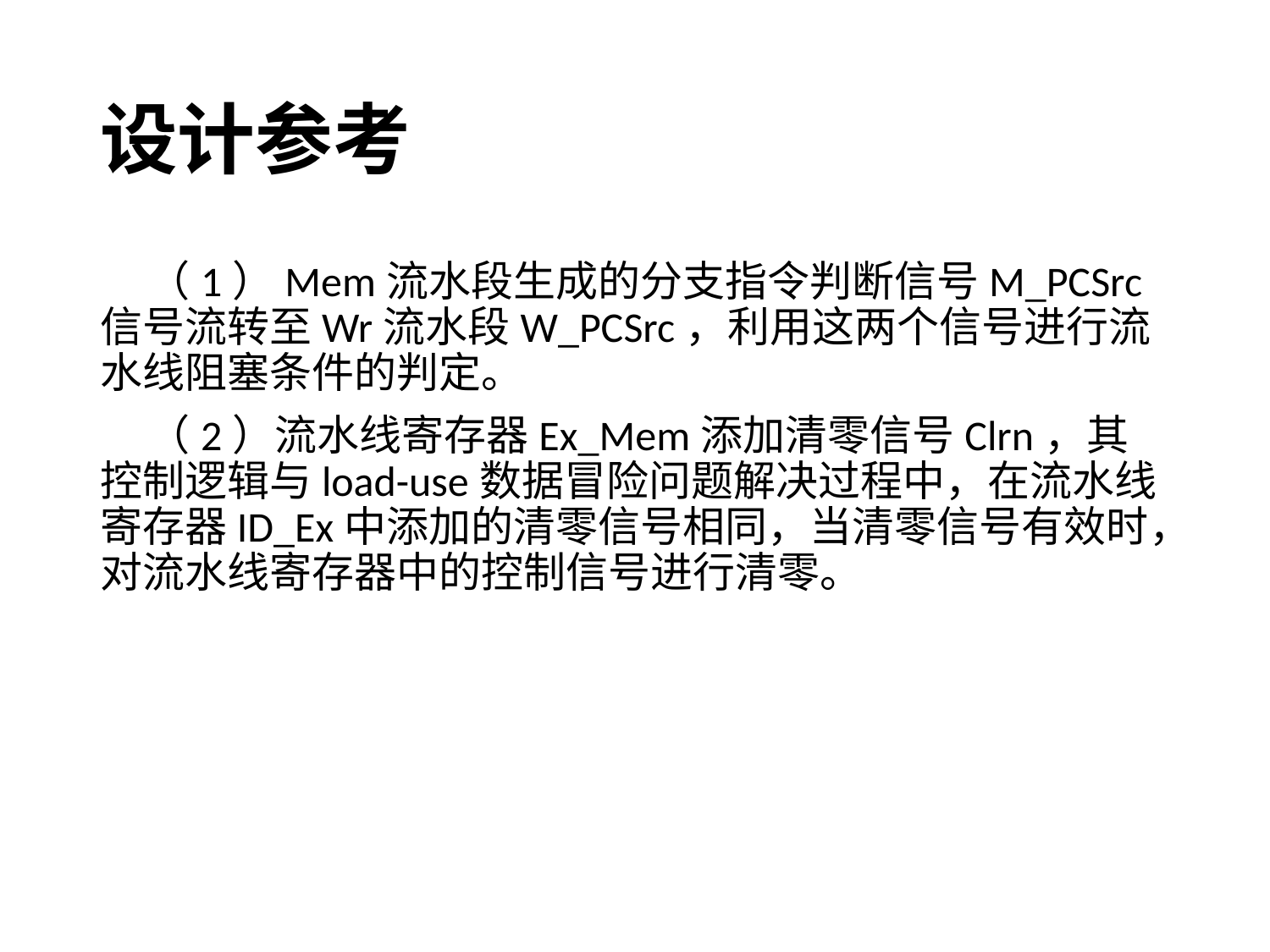

# 设计参考
    （1）Mem流水段生成的分支指令判断信号M_PCSrc信号流转至Wr流水段W_PCSrc，利用这两个信号进行流水线阻塞条件的判定。
    （2）流水线寄存器Ex_Mem添加清零信号Clrn，其控制逻辑与load-use数据冒险问题解决过程中，在流水线寄存器ID_Ex中添加的清零信号相同，当清零信号有效时，对流水线寄存器中的控制信号进行清零。